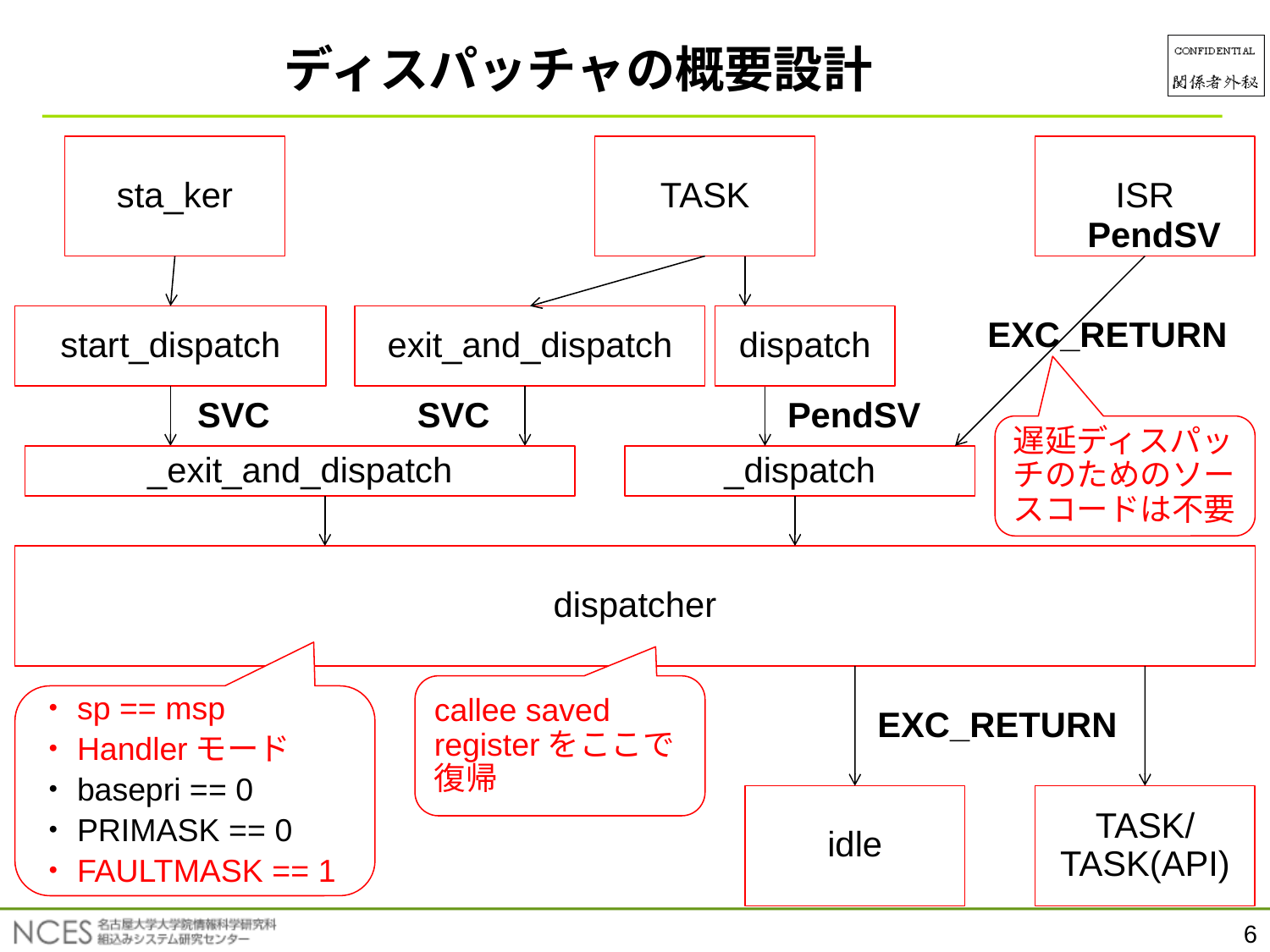

ディスパッチャの概要設計
sta_ker
TASK
ISR
PendSV
start_dispatch
exit_and_dispatch
dispatch
EXC_RETURN
SVC
SVC
PendSV
遅延ディスパッチのためのソースコードは不要
_exit_and_dispatch
_dispatch
dispatcher
callee saved registerをここで復帰
・sp == msp
・Handlerモード
・basepri == 0
・PRIMASK == 0
・FAULTMASK == 1
EXC_RETURN
idle
TASK/TASK(API)
6